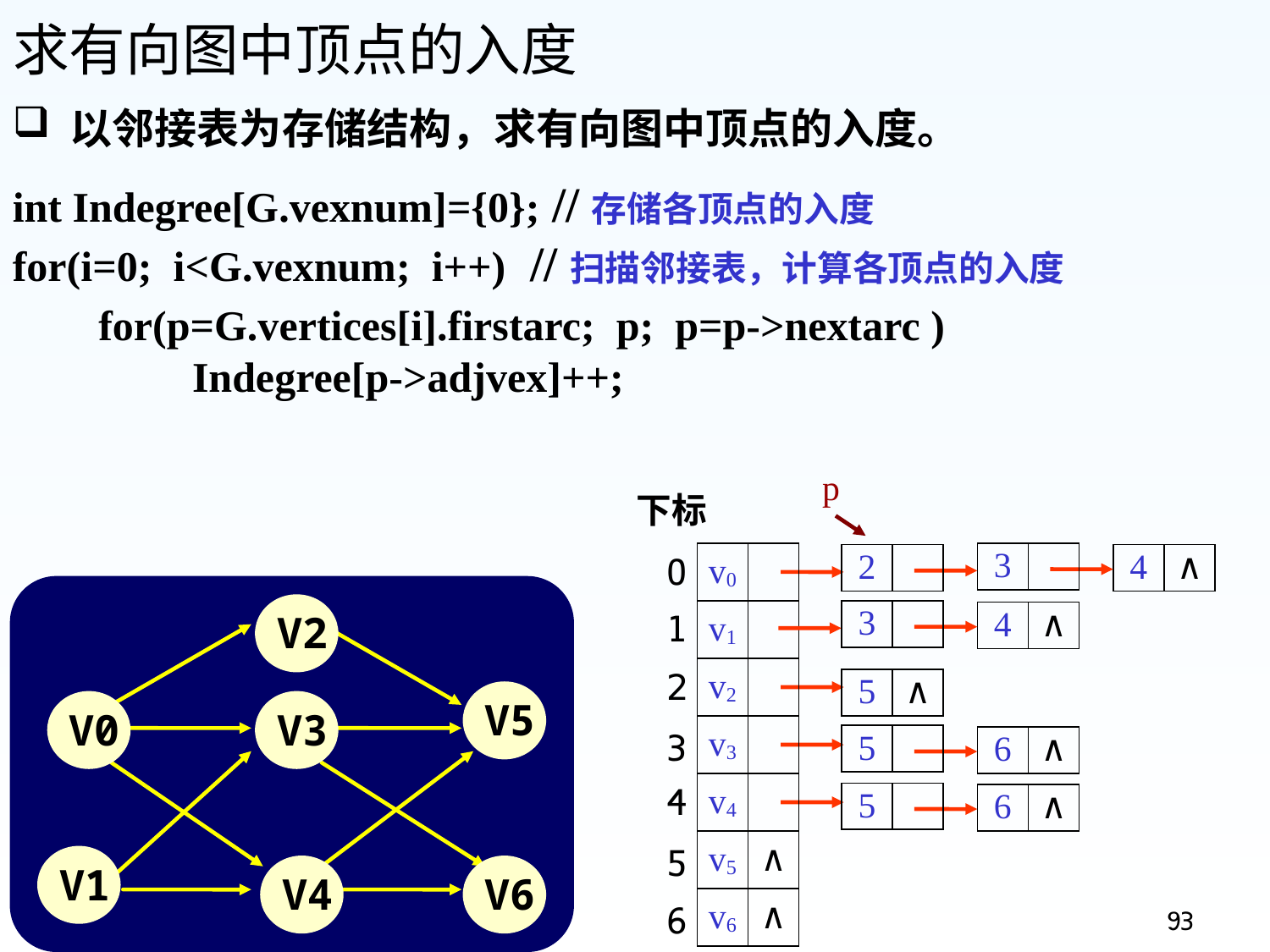

求有向图中顶点的入度
 以邻接表为存储结构，求有向图中顶点的入度。
int Indegree[G.vexnum]={0}; //存储各顶点的入度
for(i=0;  i<G.vexnum;  i++)  //扫描邻接表，计算各顶点的入度
       for(p=G.vertices[i].firstarc;  p;  p=p->nextarc )
                 Indegree[p->adjvex]++;

p

下标
0
v0

3

2

4
∧

1
v1

3

4
∧

2
v2

5
∧

v3

3
5

6
∧

4
v4

5

6
∧

v5
∧
5
v6
∧
6

 V2

 V5

 V0

 V3

 V1

 V4

 V6

93